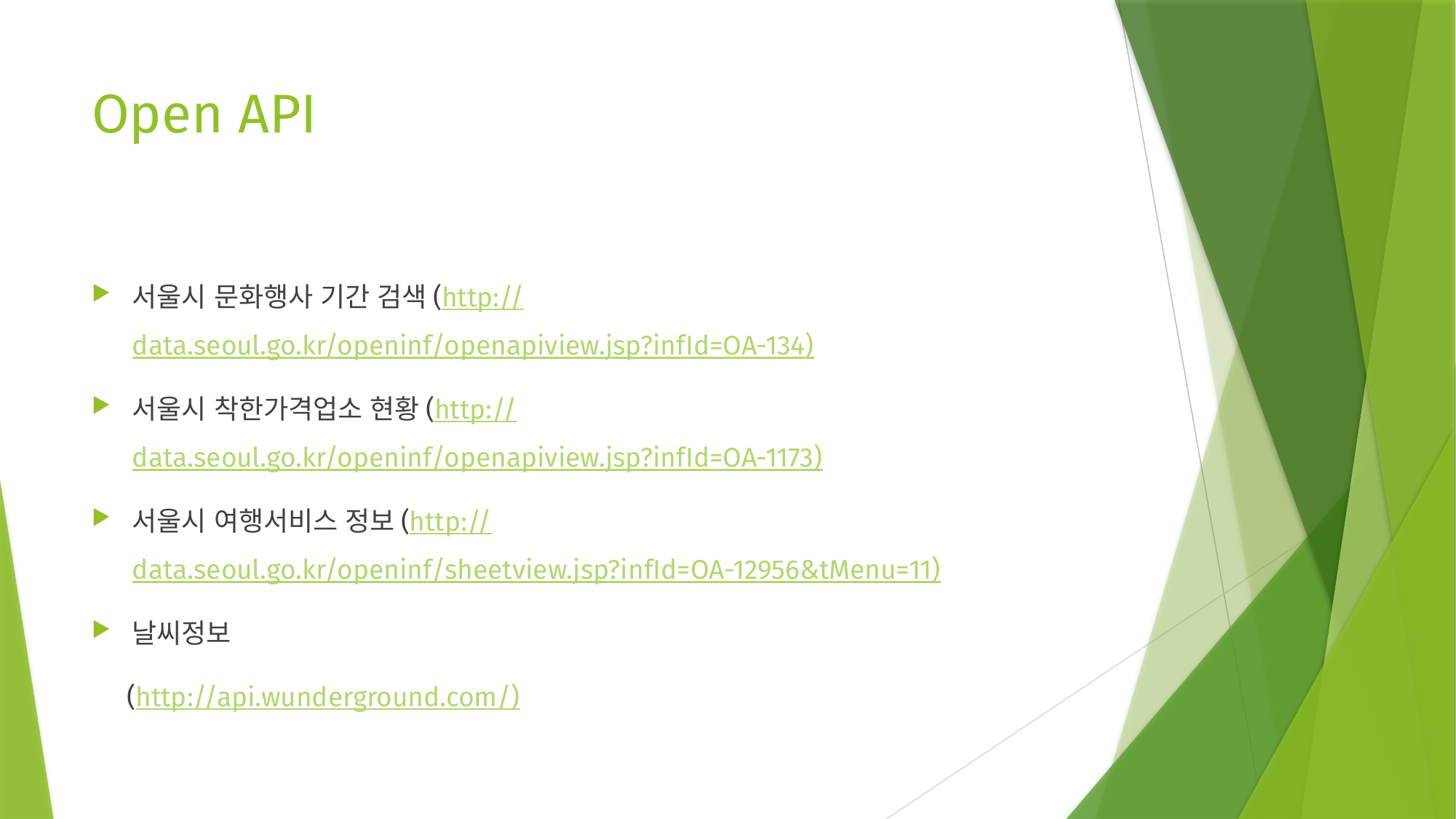

# Open API
서울시 문화행사 기간 검색(http://data.seoul.go.kr/openinf/openapiview.jsp?infId=OA-134)
서울시 착한가격업소 현황(http://data.seoul.go.kr/openinf/openapiview.jsp?infId=OA-1173)
서울시 여행서비스 정보(http://data.seoul.go.kr/openinf/sheetview.jsp?infId=OA-12956&tMenu=11)
날씨정보
     (http://api.wunderground.com/)